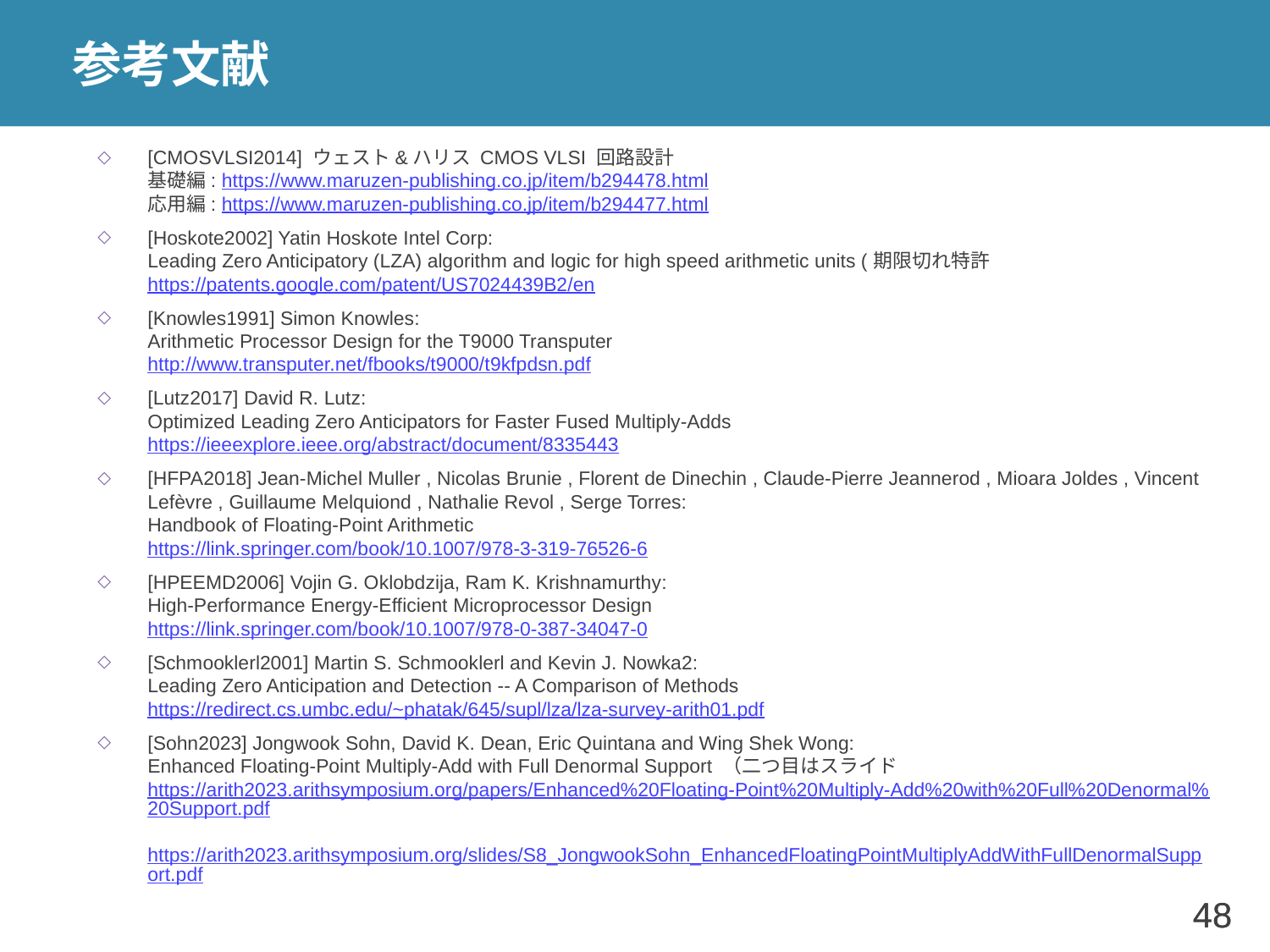

# 参考文献
[CMOSVLSI2014] ウェスト&ハリス CMOS VLSI 回路設計
基礎編: https://www.maruzen-publishing.co.jp/item/b294478.html
応用編: https://www.maruzen-publishing.co.jp/item/b294477.html
[Hoskote2002] Yatin Hoskote Intel Corp:
Leading Zero Anticipatory (LZA) algorithm and logic for high speed arithmetic units (期限切れ特許
https://patents.google.com/patent/US7024439B2/en
[Knowles1991] Simon Knowles:
Arithmetic Processor Design for the T9000 Transputer
http://www.transputer.net/fbooks/t9000/t9kfpdsn.pdf
[Lutz2017] David R. Lutz:
Optimized Leading Zero Anticipators for Faster Fused Multiply-Adds
https://ieeexplore.ieee.org/abstract/document/8335443
[HFPA2018] Jean-Michel Muller , Nicolas Brunie , Florent de Dinechin , Claude-Pierre Jeannerod , Mioara Joldes , Vincent Lefèvre , Guillaume Melquiond , Nathalie Revol , Serge Torres:
Handbook of Floating-Point Arithmetic
https://link.springer.com/book/10.1007/978-3-319-76526-6
[HPEEMD2006] Vojin G. Oklobdzija, Ram K. Krishnamurthy:
High-Performance Energy-Efficient Microprocessor Design
https://link.springer.com/book/10.1007/978-0-387-34047-0
[Schmooklerl2001] Martin S. Schmooklerl and Kevin J. Nowka2:
Leading Zero Anticipation and Detection -- A Comparison of Methods
https://redirect.cs.umbc.edu/~phatak/645/supl/lza/lza-survey-arith01.pdf
[Sohn2023] Jongwook Sohn, David K. Dean, Eric Quintana and Wing Shek Wong:
Enhanced Floating-Point Multiply-Add with Full Denormal Support （二つ目はスライド
https://arith2023.arithsymposium.org/papers/Enhanced%20Floating-Point%20Multiply-Add%20with%20Full%20Denormal%20Support.pdf
https://arith2023.arithsymposium.org/slides/S8_JongwookSohn_EnhancedFloatingPointMultiplyAddWithFullDenormalSupport.pdf